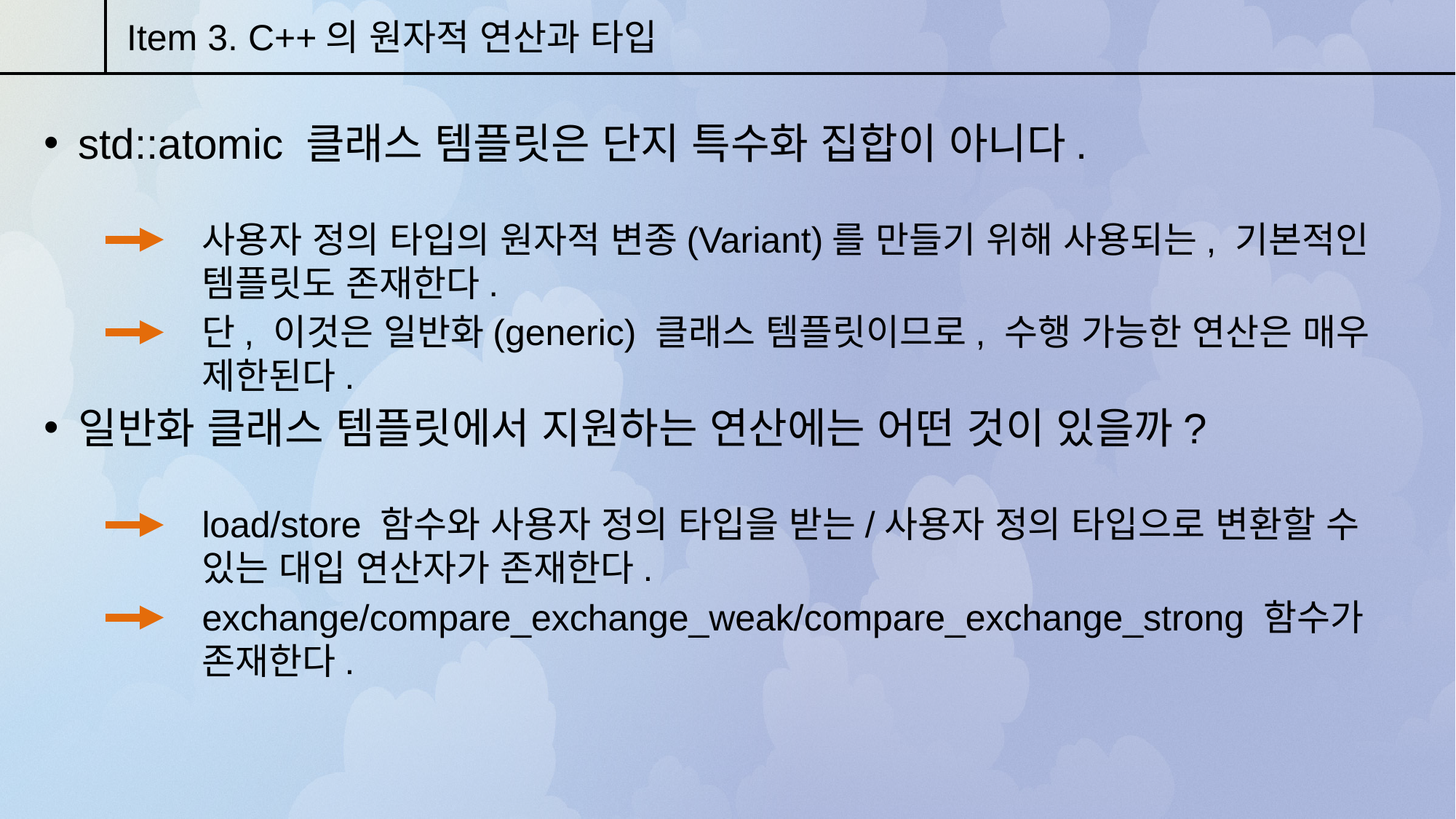

Item 3. C++의 원자적 연산과 타입
std::atomic 클래스 템플릿은 단지 특수화 집합이 아니다.
사용자 정의 타입의 원자적 변종(Variant)를 만들기 위해 사용되는, 기본적인 템플릿도 존재한다.
단, 이것은 일반화(generic) 클래스 템플릿이므로, 수행 가능한 연산은 매우 제한된다.
일반화 클래스 템플릿에서 지원하는 연산에는 어떤 것이 있을까?
load/store 함수와 사용자 정의 타입을 받는/사용자 정의 타입으로 변환할 수 있는 대입 연산자가 존재한다.
exchange/compare_exchange_weak/compare_exchange_strong 함수가 존재한다.